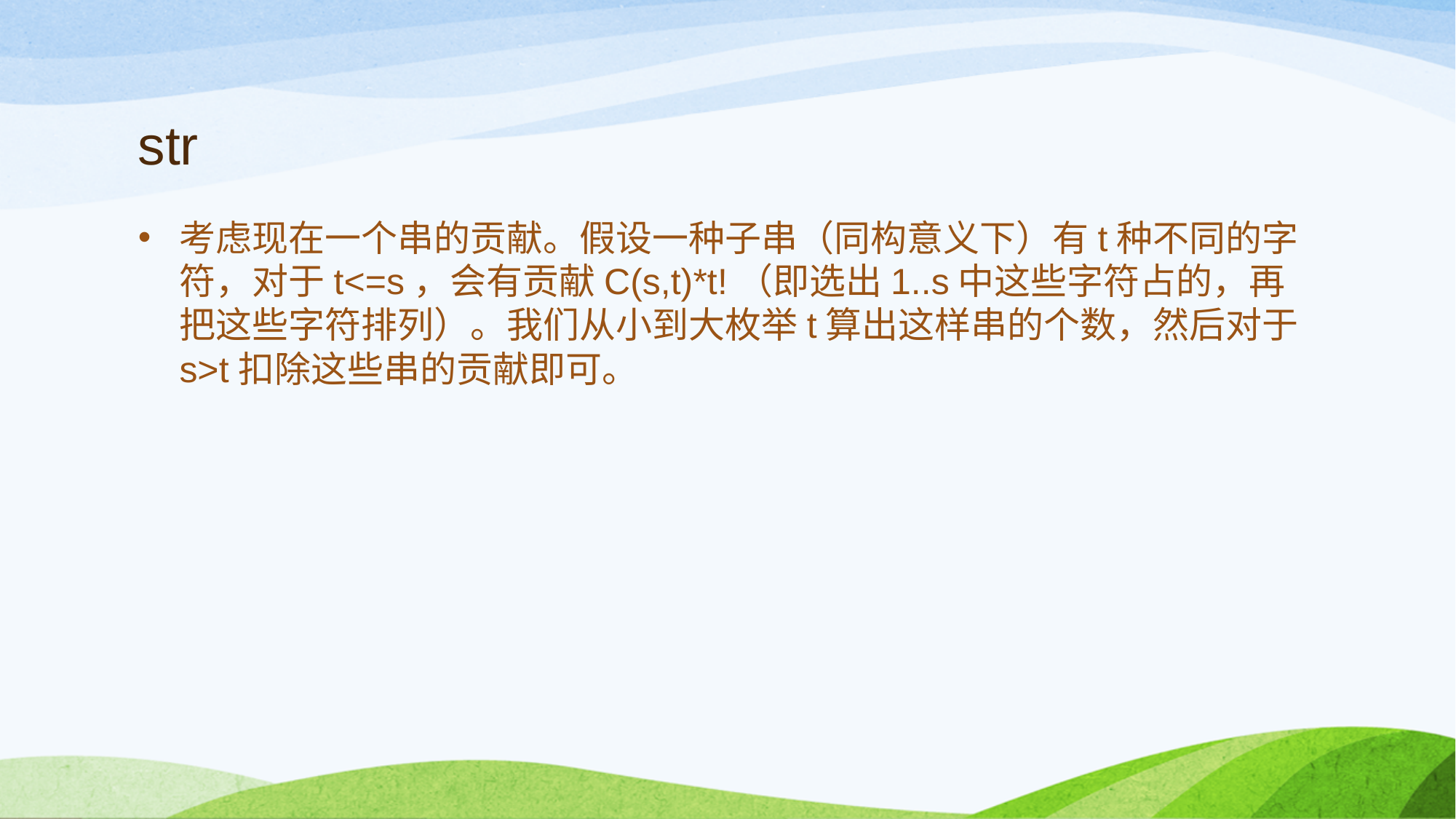

# str
考虑现在一个串的贡献。假设一种子串（同构意义下）有t种不同的字符，对于t<=s，会有贡献C(s,t)*t!（即选出1..s中这些字符占的，再把这些字符排列）。我们从小到大枚举t算出这样串的个数，然后对于s>t扣除这些串的贡献即可。